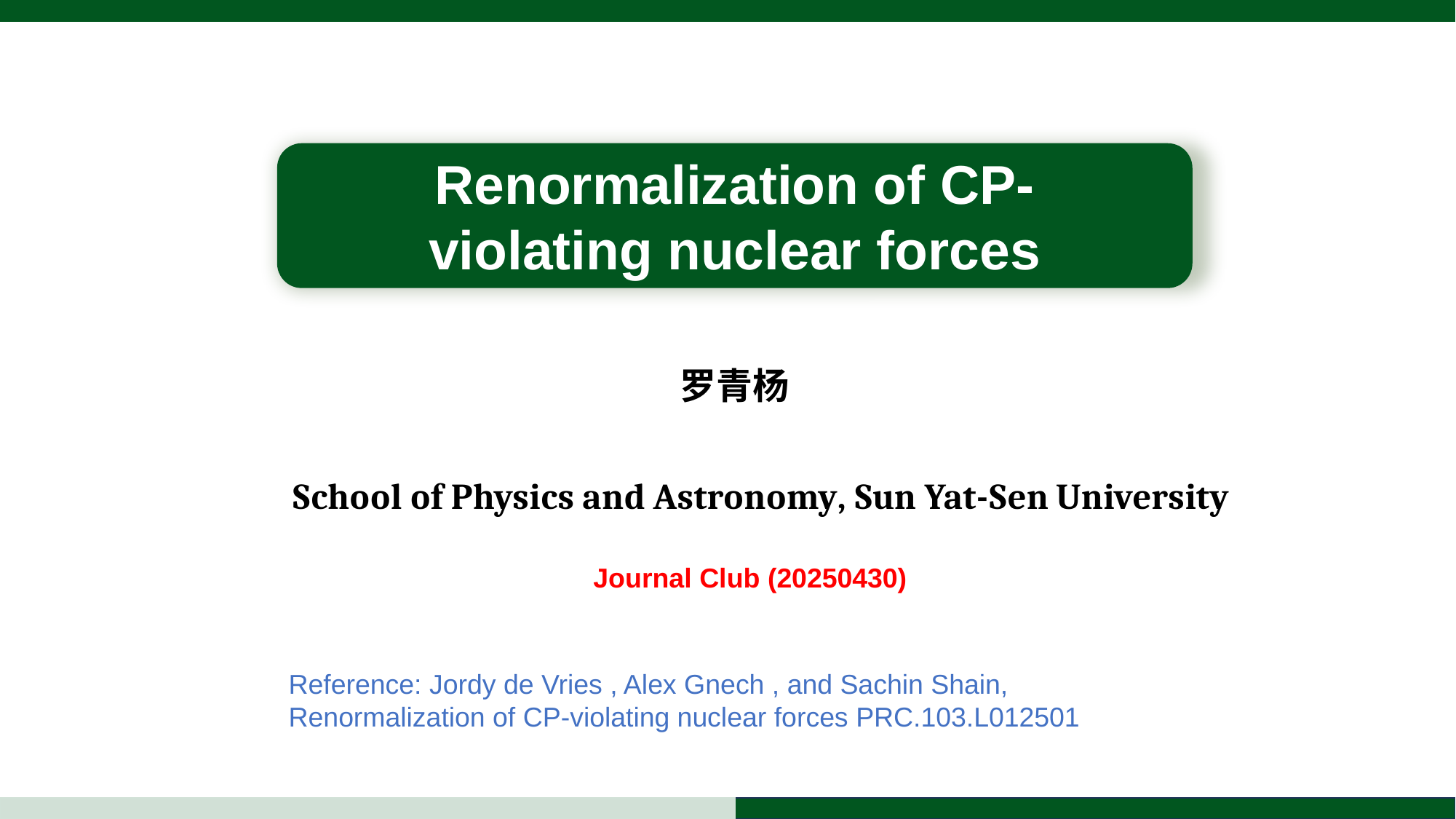

Renormalization of CP-violating nuclear forces
罗青杨
School of Physics and Astronomy, Sun Yat-Sen University
Journal Club (20250430)
Reference: Jordy de Vries , Alex Gnech , and Sachin Shain, Renormalization of CP-violating nuclear forces PRC.103.L012501